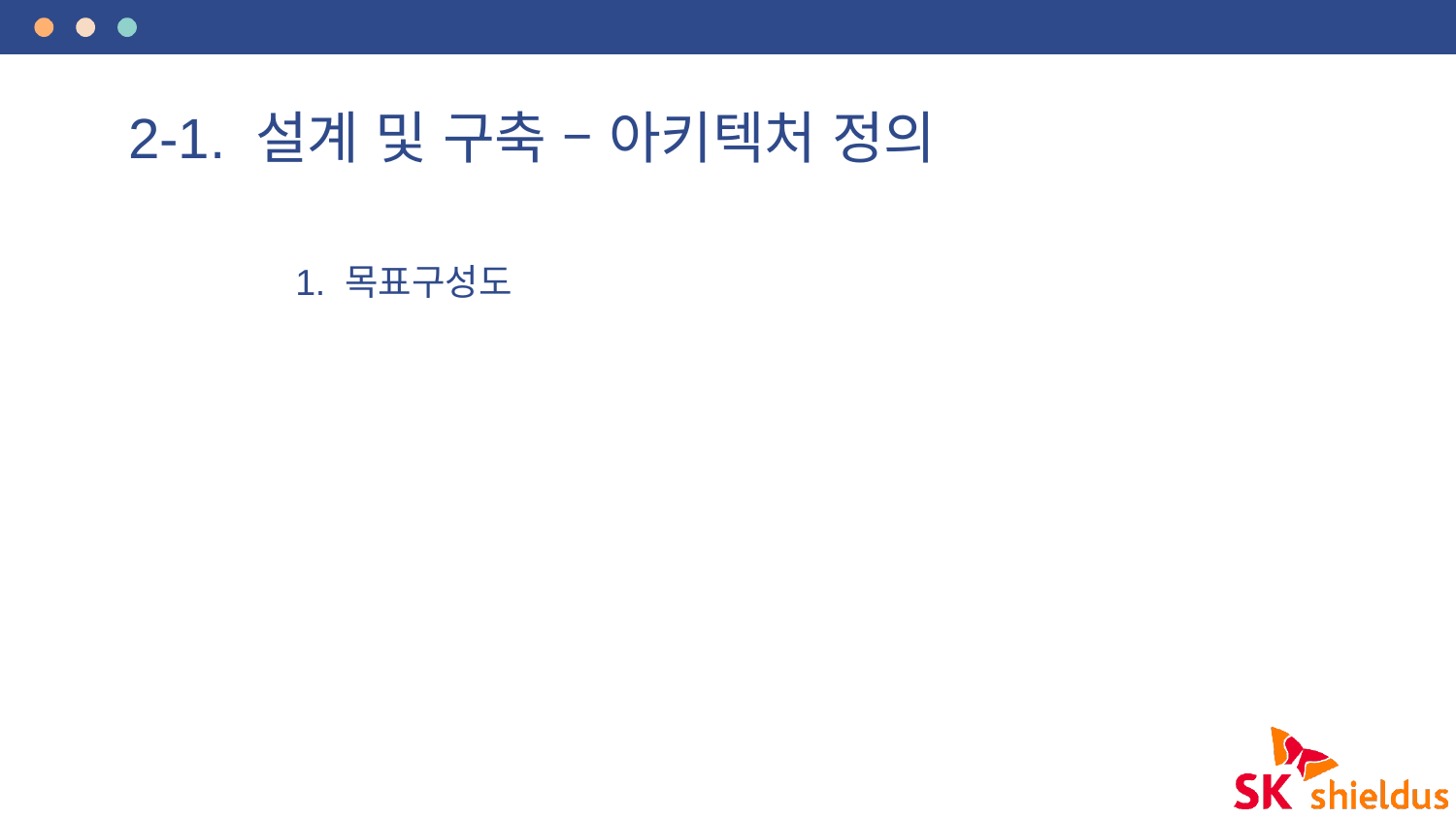

# 2-1. 설계 및 구축 – 아키텍처 정의
1. 목표구성도